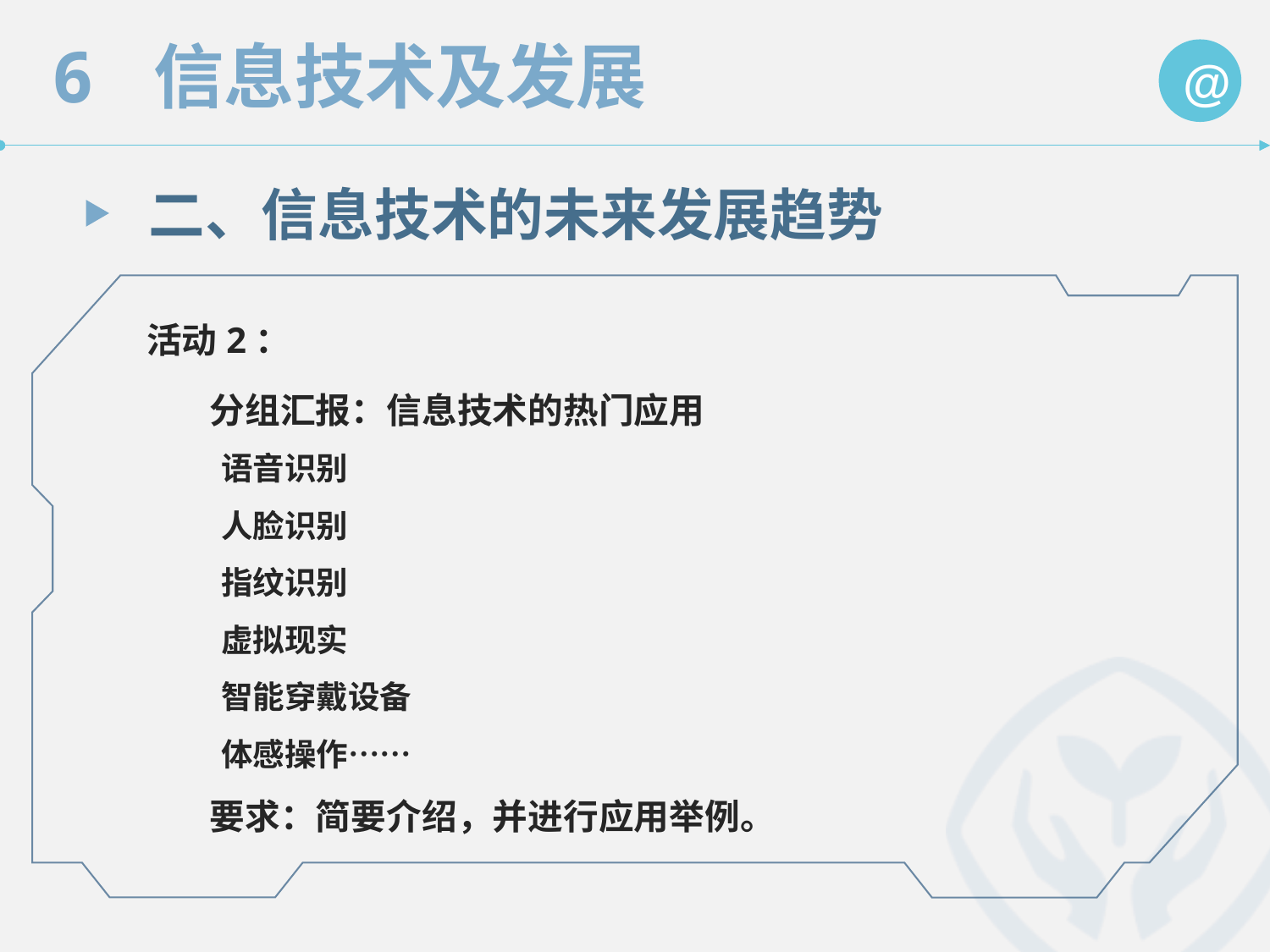

二、信息技术的未来发展趋势

活动2：
       分组汇报：信息技术的热门应用
　　语音识别
　　人脸识别
　　指纹识别
　　虚拟现实
　　智能穿戴设备
　　体感操作……
       要求：简要介绍，并进行应用举例。